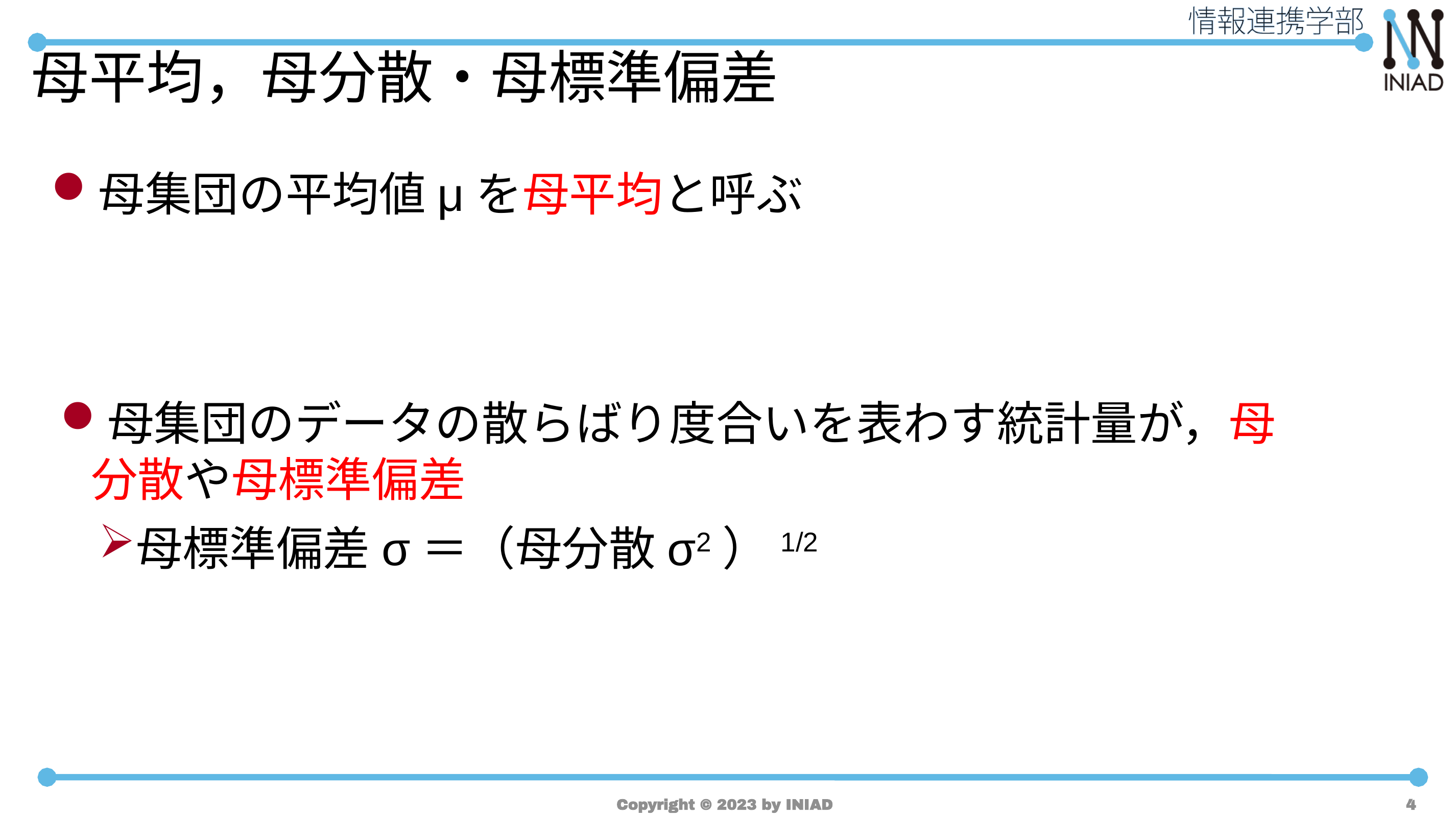

# 母平均，母分散・母標準偏差
母集団の平均値μを母平均と呼ぶ
母集団のデータの散らばり度合いを表わす統計量が，母分散や母標準偏差
母標準偏差σ＝（母分散σ2）1/2
Copyright © 2023 by INIAD
4